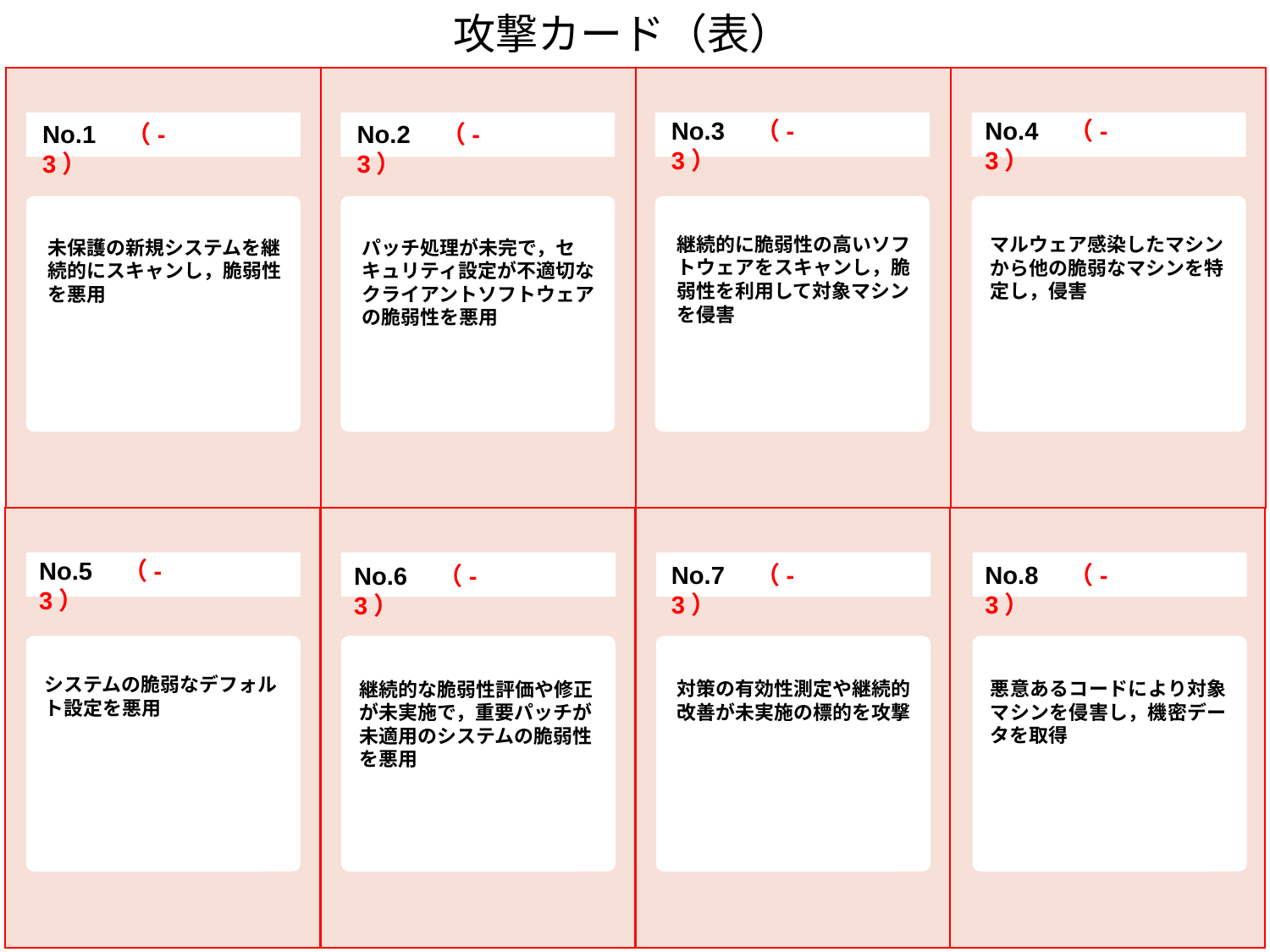

攻撃カード（表）

No.3　（-3）
No.4　（-3）

No.1　（-3）

No.2　（-3）

継続的に脆弱性の高いソフトウェアをスキャンし，脆弱性を利用して対象マシンを侵害
マルウェア感染したマシンから他の脆弱なマシンを特定し，侵害
未保護の新規システムを継続的にスキャンし，脆弱性を悪用
パッチ処理が未完で，セキュリティ設定が不適切なクライアントソフトウェアの脆弱性を悪用

No.5　（-3）

No.7　（-3）
No.8　（-3）
No.6　（-3）

システムの脆弱なデフォルト設定を悪用
対策の有効性測定や継続的改善が未実施の標的を攻撃
悪意あるコードにより対象マシンを侵害し，機密データを取得
継続的な脆弱性評価や修正が未実施で，重要パッチが未適用のシステムの脆弱性を悪用